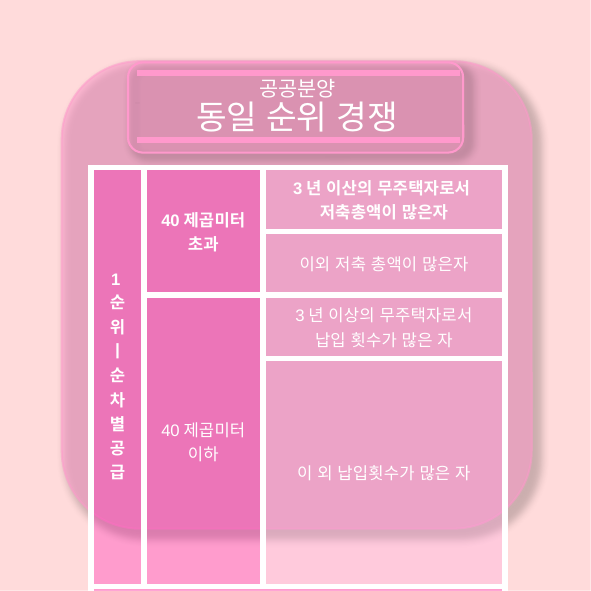

공공분양
동일 순위 경쟁

| 1순위ㅣ순차별 공급 | 40제곱미터 초과 | 3년 이산의 무주택자로서 저축총액이 많은자 |
| --- | --- | --- |
|  |  | 이외 저축 총액이 많은자 |
|  | 40제곱미터 이하 | 3년 이상의 무주택자로서 납입 횟수가 많은 자 |
|  |  | 이 외 납입횟수가 많은 자 |
| 그 외 2순위는 추첨 |  |  |